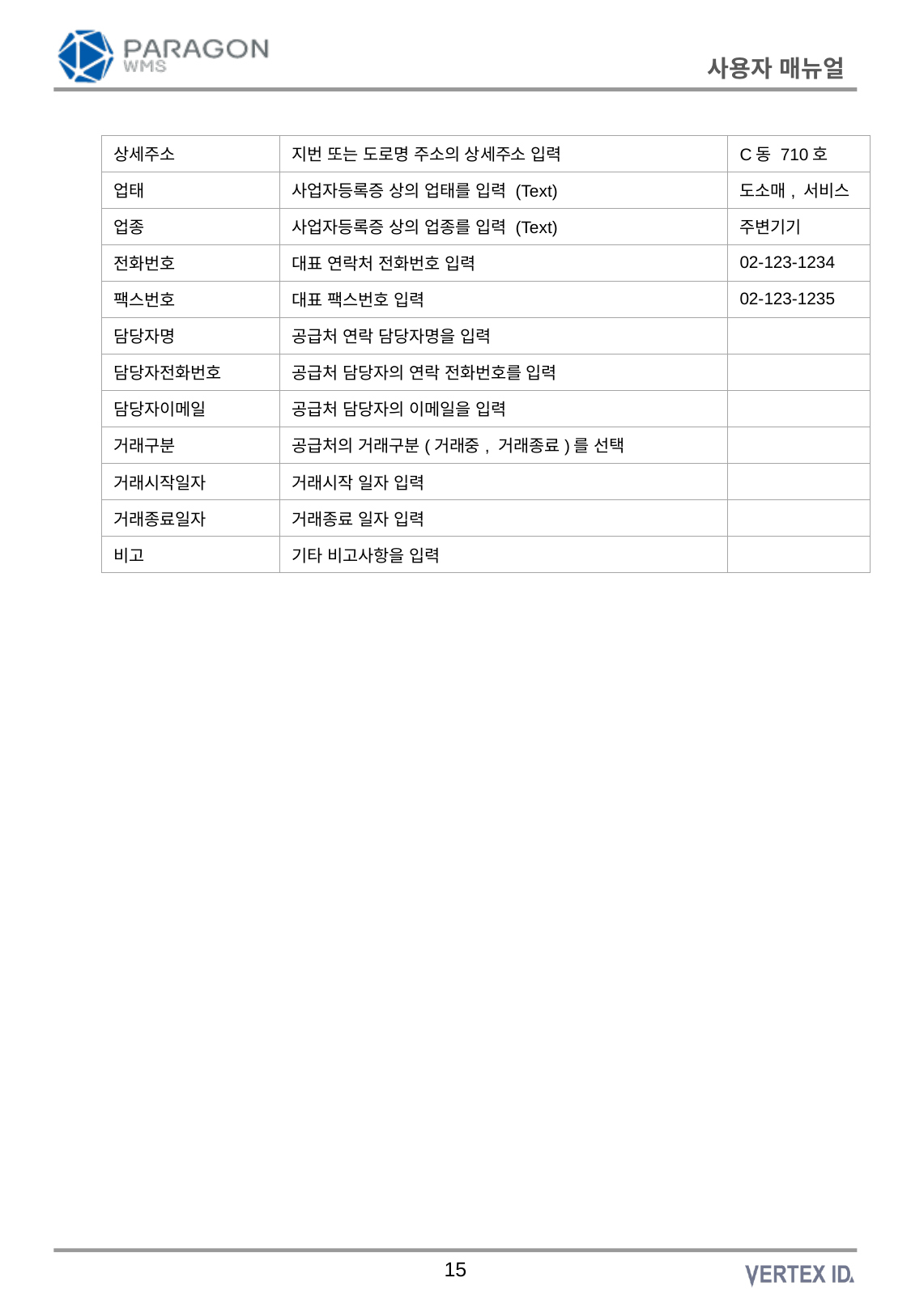

| 상세주소 | 지번 또는 도로명 주소의 상세주소 입력 | C동 710호 |
| --- | --- | --- |
| 업태 | 사업자등록증 상의 업태를 입력 (Text) | 도소매, 서비스 |
| 업종 | 사업자등록증 상의 업종를 입력 (Text) | 주변기기 |
| 전화번호 | 대표 연락처 전화번호 입력 | 02-123-1234 |
| 팩스번호 | 대표 팩스번호 입력 | 02-123-1235 |
| 담당자명 | 공급처 연락 담당자명을 입력 |  |
| 담당자전화번호 | 공급처 담당자의 연락 전화번호를 입력 |  |
| 담당자이메일 | 공급처 담당자의 이메일을 입력 |  |
| 거래구분 | 공급처의 거래구분(거래중, 거래종료)를 선택 |  |
| 거래시작일자 | 거래시작 일자 입력 |  |
| 거래종료일자 | 거래종료 일자 입력 |  |
| 비고 | 기타 비고사항을 입력 |  |